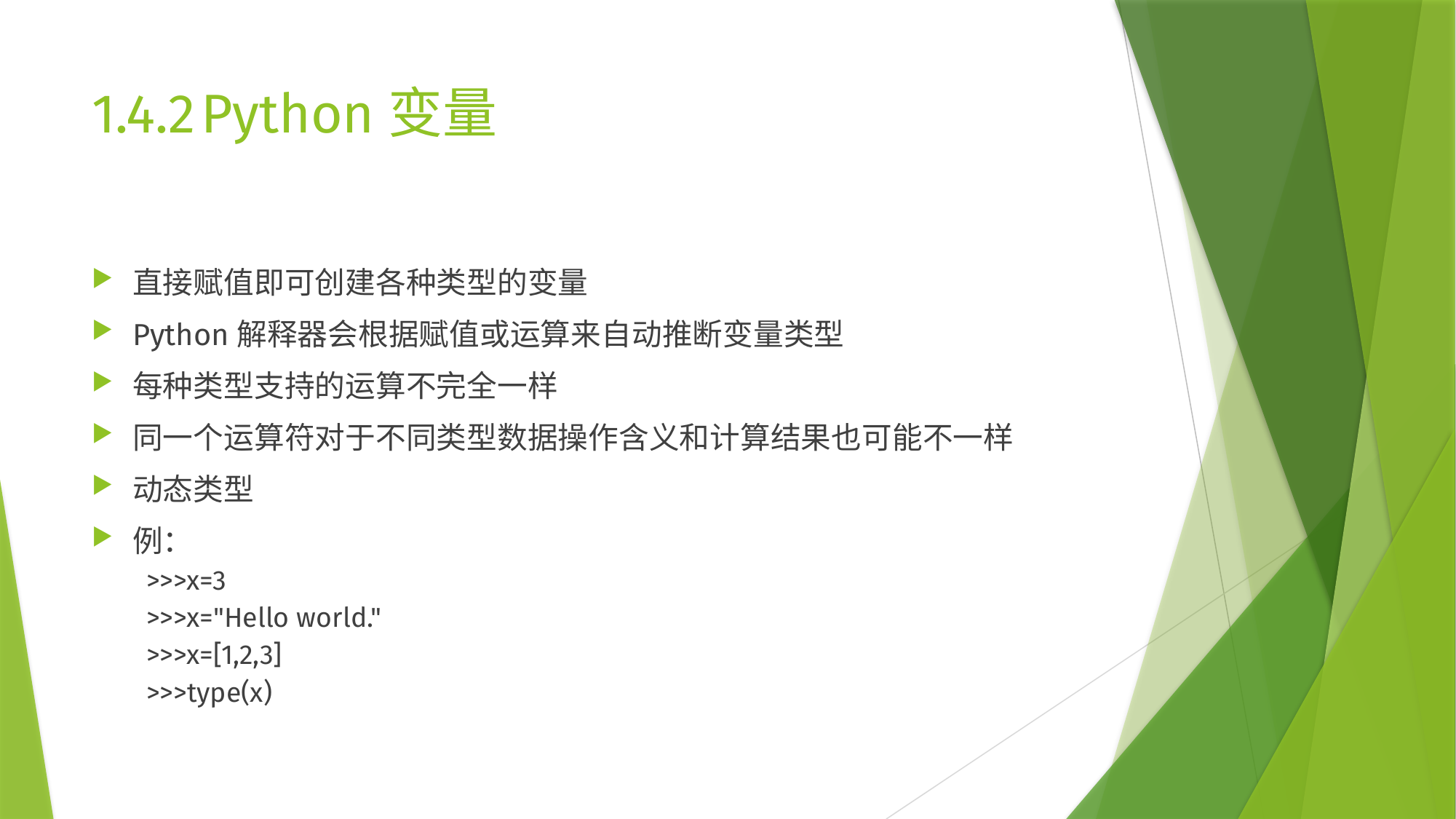

# 1.4.2	Python变量
直接赋值即可创建各种类型的变量
Python解释器会根据赋值或运算来自动推断变量类型
每种类型支持的运算不完全一样
同一个运算符对于不同类型数据操作含义和计算结果也可能不一样
动态类型
例：
>>>x=3
>>>x="Hello world."
>>>x=[1,2,3]
>>>type(x)